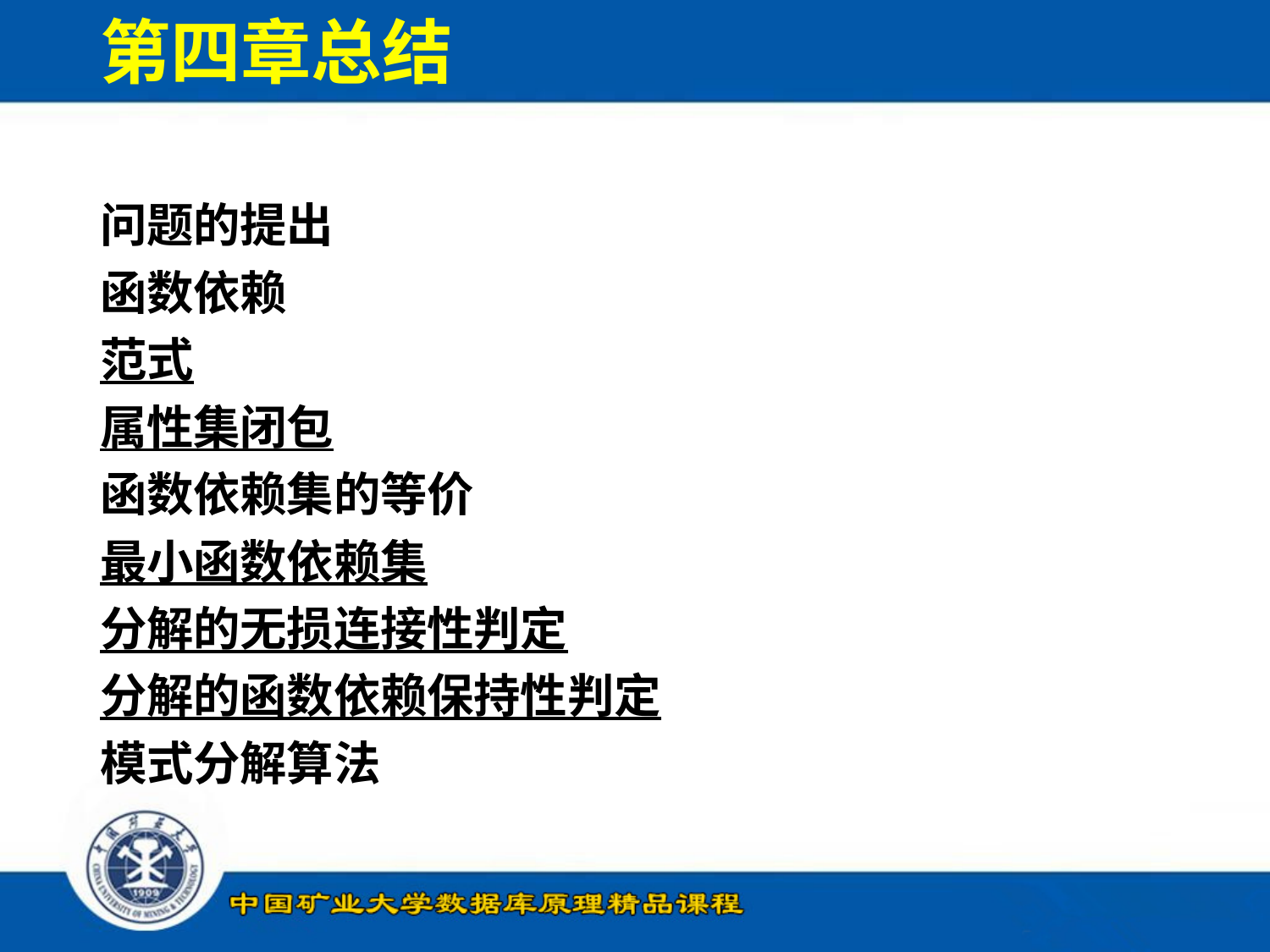

# 第四章总结
问题的提出
函数依赖
范式
属性集闭包
函数依赖集的等价
最小函数依赖集
分解的无损连接性判定
分解的函数依赖保持性判定
模式分解算法